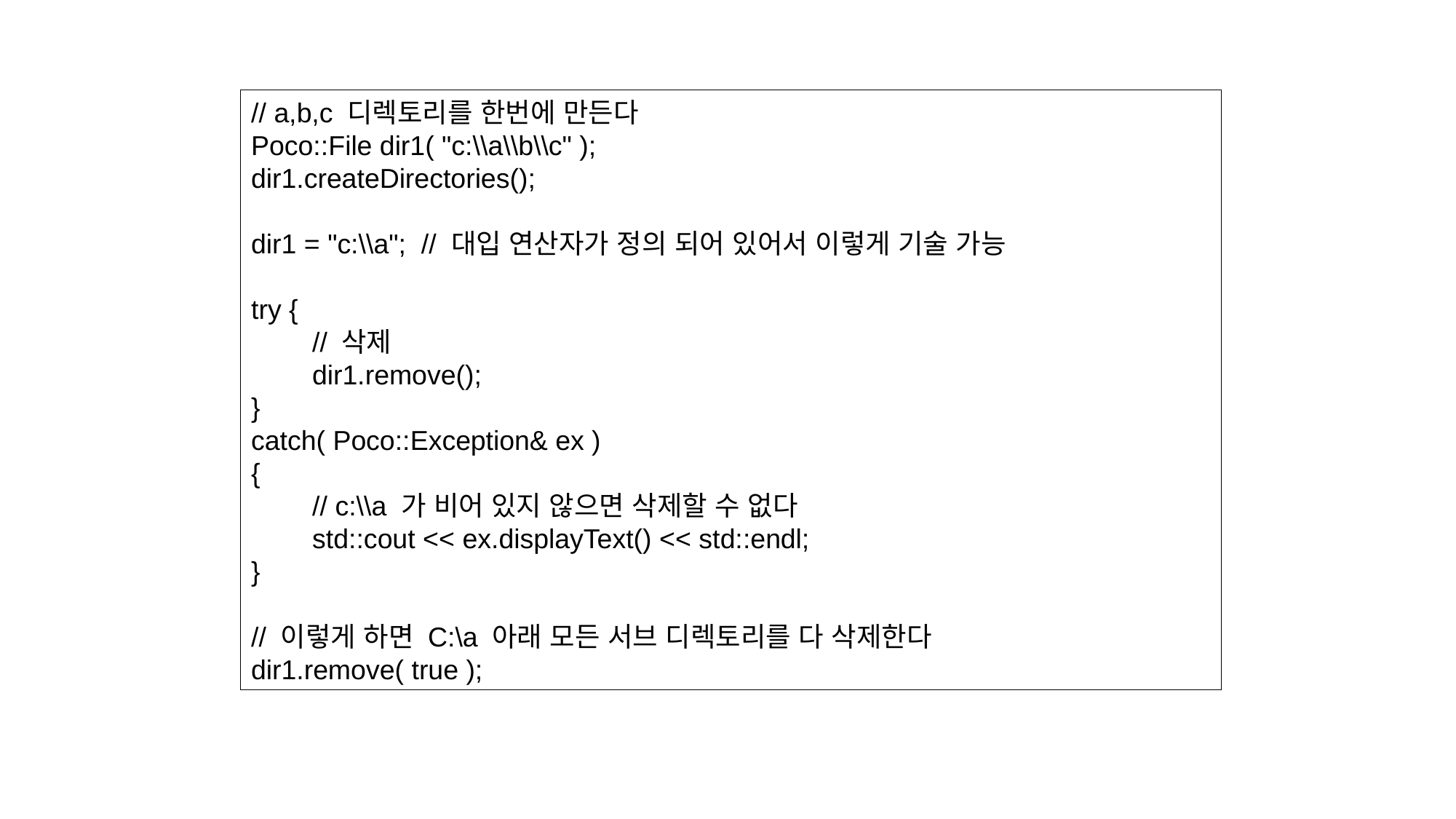

// a,b,c 디렉토리를 한번에 만든다
Poco::File dir1( "c:\\a\\b\\c" );
dir1.createDirectories();

dir1 = "c:\\a";  // 대입 연산자가 정의 되어 있어서 이렇게 기술 가능

try {
        // 삭제
        dir1.remove();
}
catch( Poco::Exception& ex )
{
        // c:\\a 가 비어 있지 않으면 삭제할 수 없다
        std::cout << ex.displayText() << std::endl;
}

// 이렇게 하면 C:\a 아래 모든 서브 디렉토리를 다 삭제한다
dir1.remove( true );